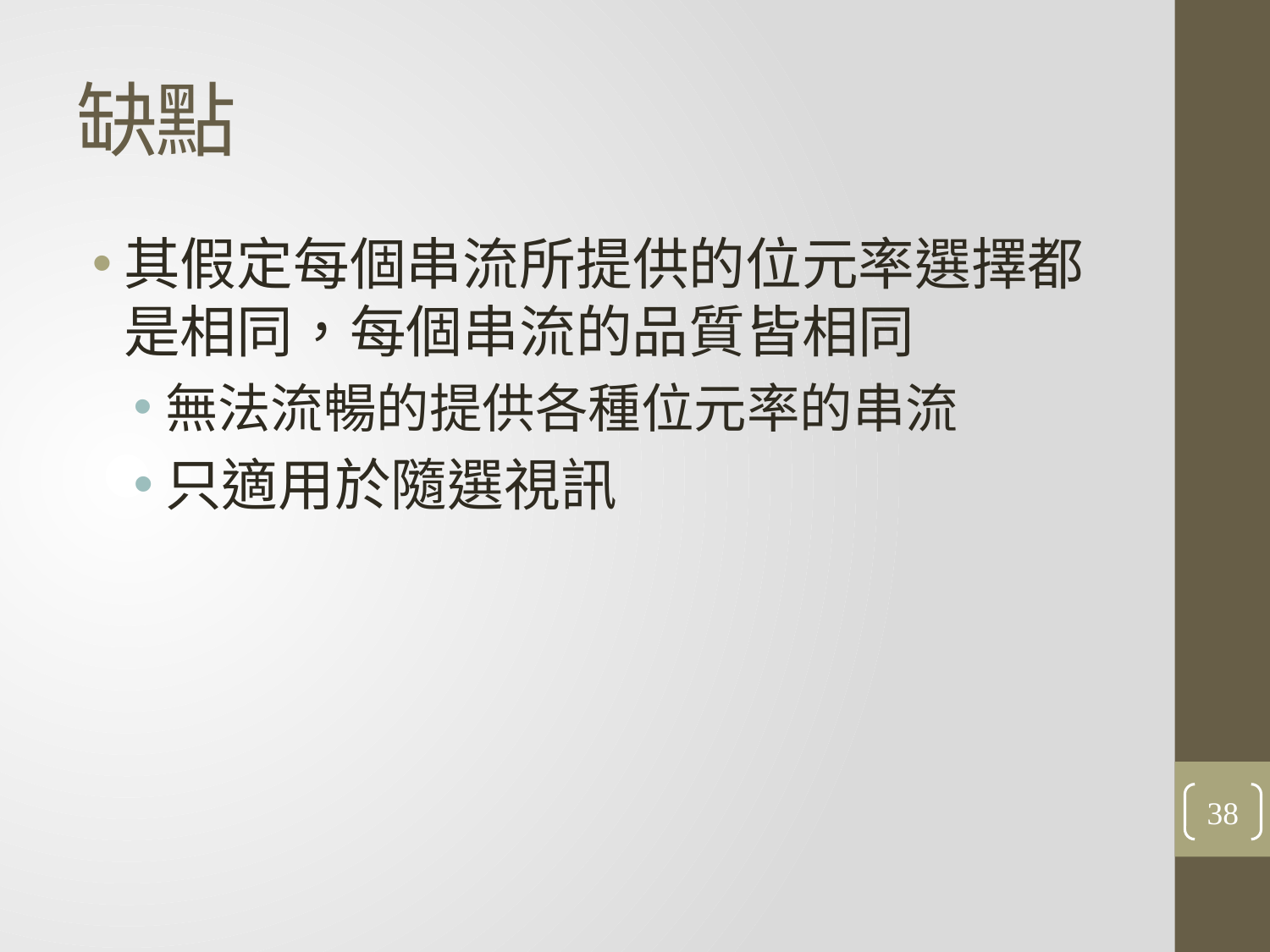

# 缺點
其假定每個串流所提供的位元率選擇都是相同，每個串流的品質皆相同
無法流暢的提供各種位元率的串流
只適用於隨選視訊

38